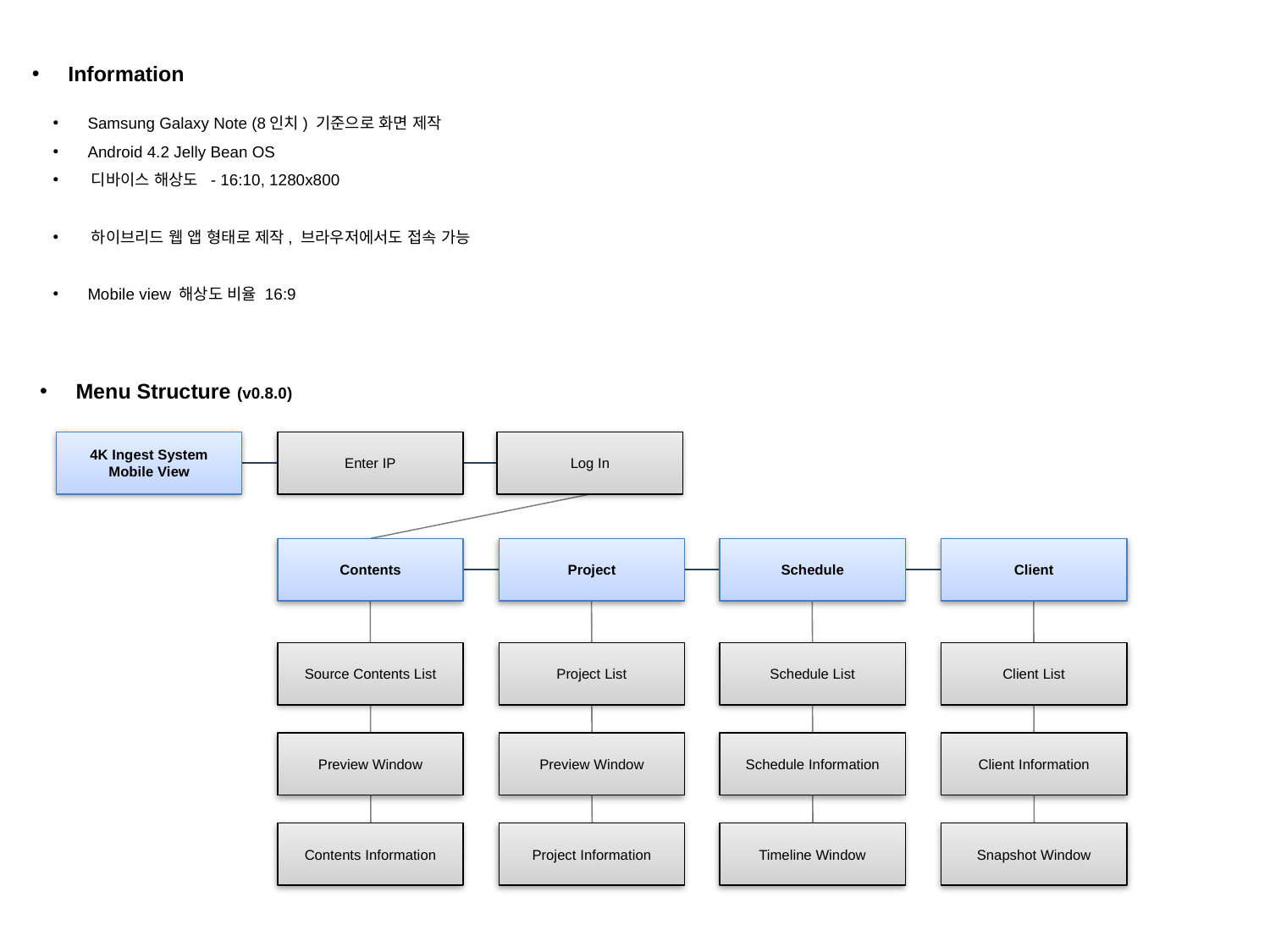

Information
 Samsung Galaxy Note (8인치) 기준으로 화면 제작
 Android 4.2 Jelly Bean OS
 디바이스 해상도  - 16:10, 1280x800

 하이브리드 웹 앱 형태로 제작, 브라우저에서도 접속 가능

 Mobile view 해상도 비율 16:9
 Menu Structure (v0.8.0)
4K Ingest System Mobile View
Enter IP
Log In
Contents
Project
Schedule
Client
Source Contents List
Project List
Schedule List
Client List
Preview Window
Preview Window
Schedule Information
Client Information
Contents Information
Project Information
Timeline Window
Snapshot Window